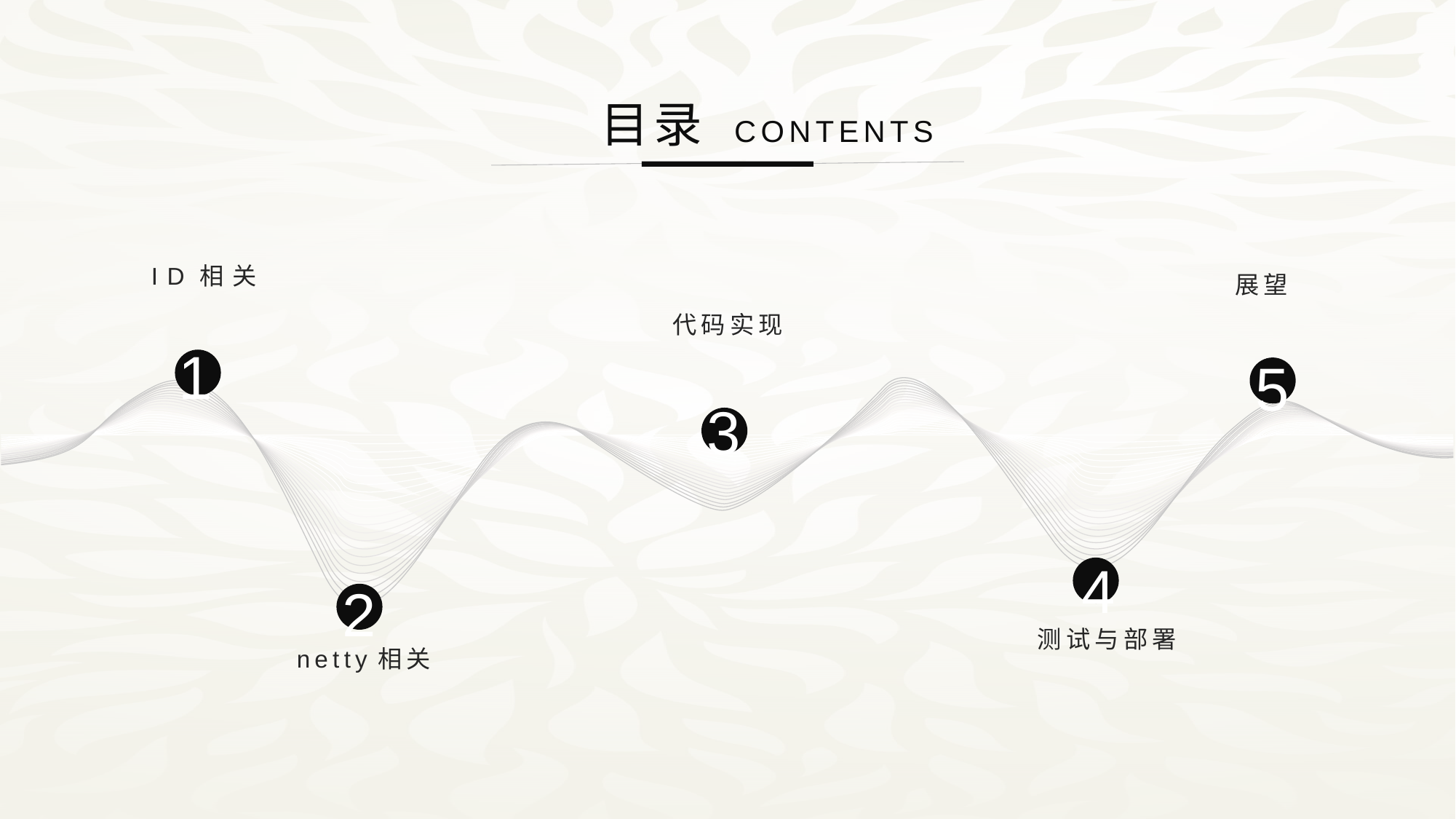

目录 CONTENTS

ID相关
展望
代码实现
1
5

3

4

2

测试与部署
netty相关